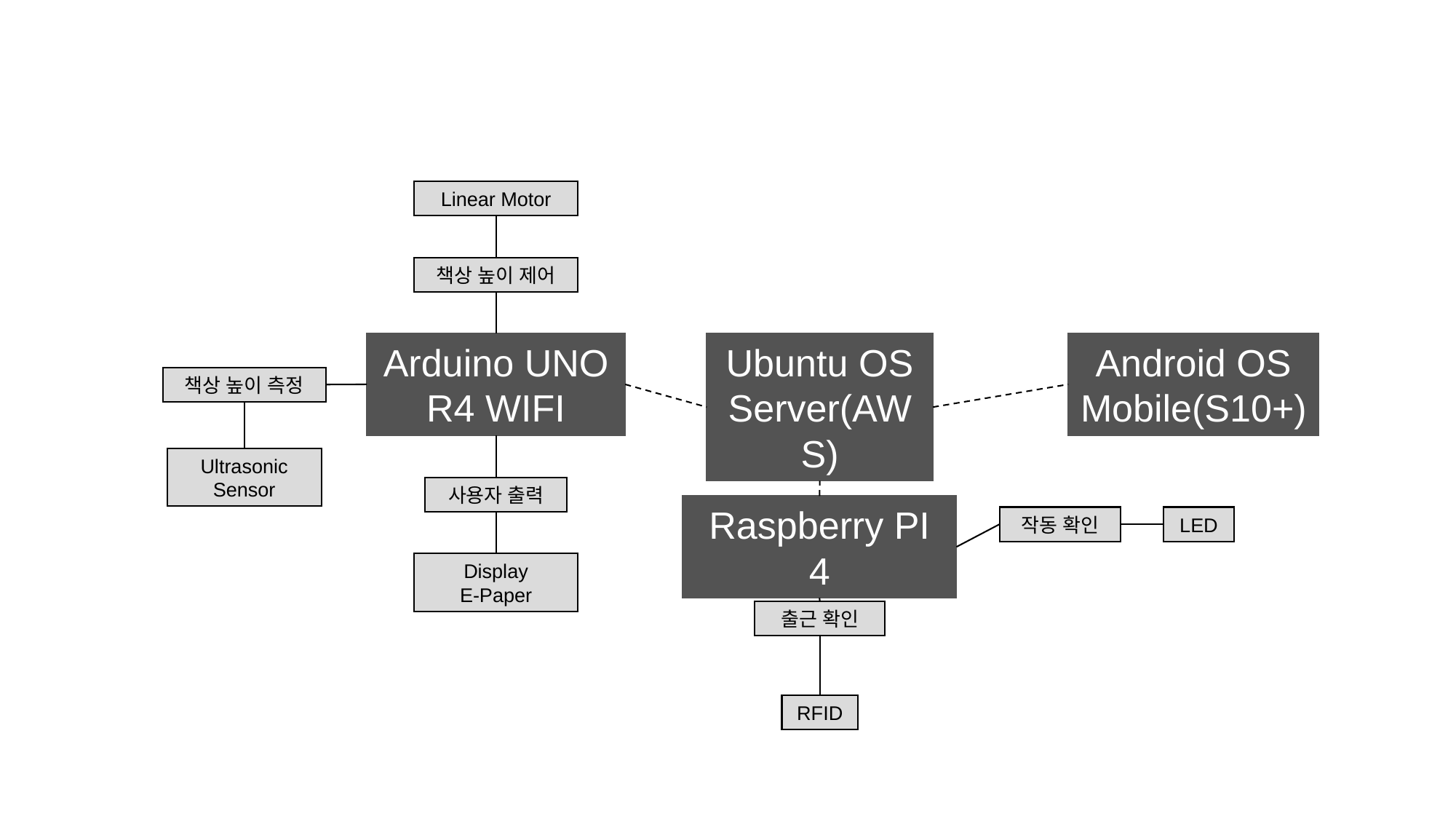

Linear Motor
책상 높이 제어
Arduino UNO R4 WIFI
Ubuntu OS Server(AWS)
Android OS Mobile(S10+)
책상 높이 측정
Ultrasonic
Sensor
사용자 출력
Raspberry PI 4
작동 확인
LED
Display
E-Paper
출근 확인
RFID